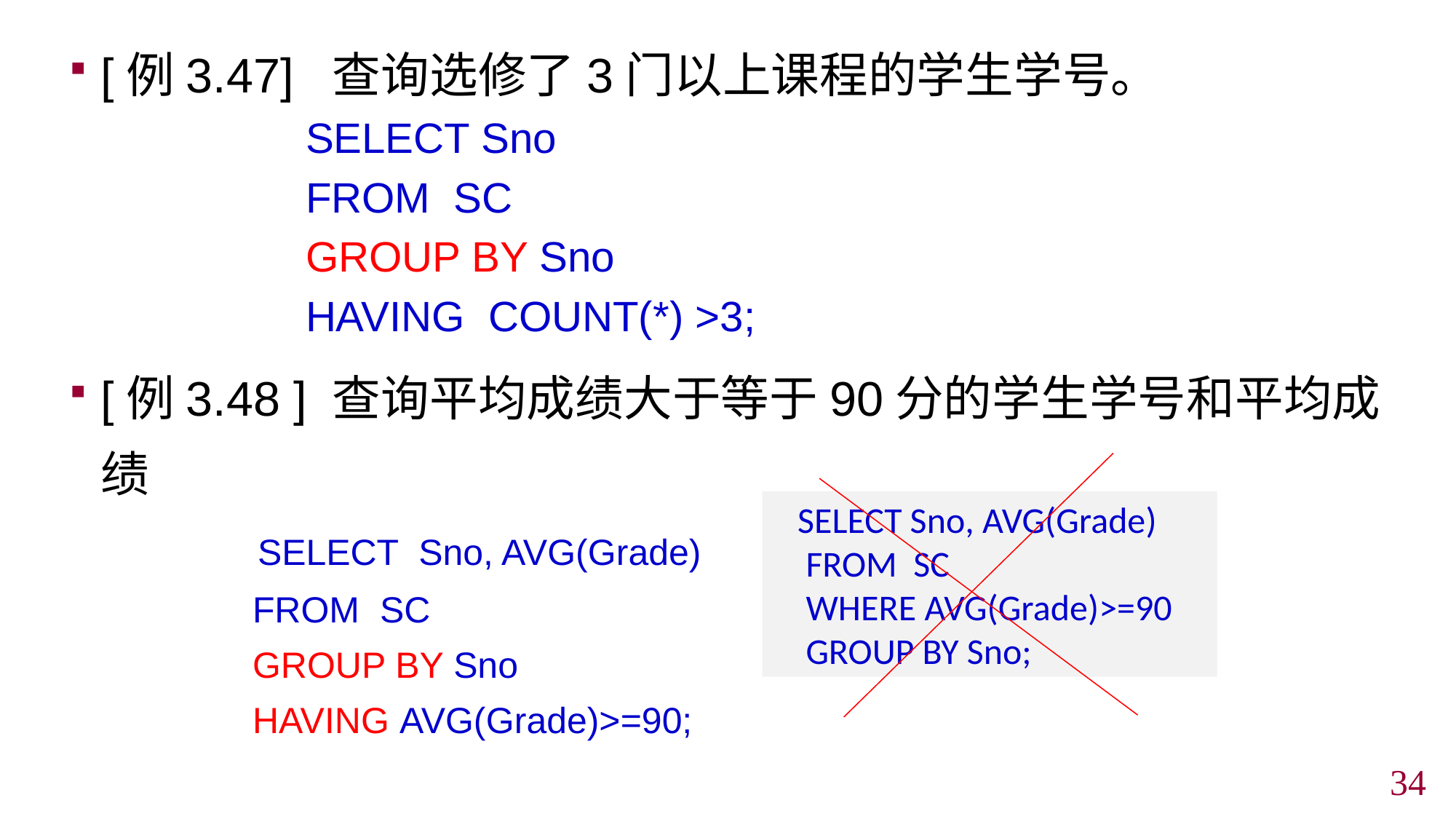

[例3.47]  查询选修了3门以上课程的学生学号。
                    SELECT Sno
                    FROM  SC
                    GROUP BY Sno
                    HAVING  COUNT(*) >3;
[例3.48 ] 查询平均成绩大于等于90分的学生学号和平均成绩
              SELECT  Sno, AVG(Grade)
                  FROM  SC
                  GROUP BY Sno
                  HAVING AVG(Grade)>=90;
   SELECT Sno, AVG(Grade)
    FROM  SC
    WHERE AVG(Grade)>=90
    GROUP BY Sno;
34